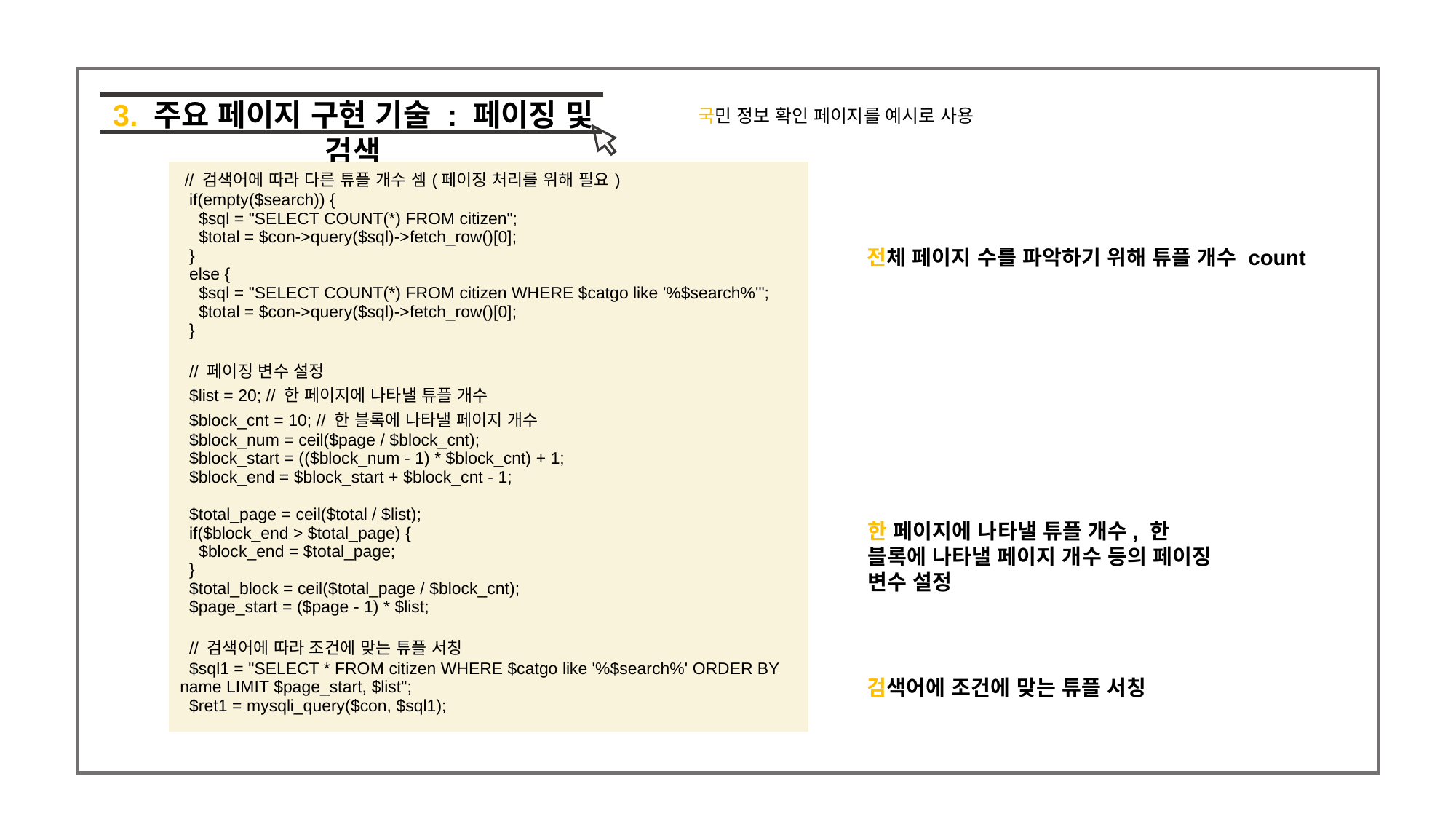

3. 주요 페이지 구현 기술 : 페이징 및 검색
국민 정보 확인 페이지를 예시로 사용

| // 검색어에 따라 다른 튜플 개수 셈(페이징 처리를 위해 필요) if(empty($search)) { $sql = "SELECT COUNT(\*) FROM citizen"; $total = $con->query($sql)->fetch\_row()[0]; } else { $sql = "SELECT COUNT(\*) FROM citizen WHERE $catgo like '%$search%'"; $total = $con->query($sql)->fetch\_row()[0]; } // 페이징 변수 설정 $list = 20; // 한 페이지에 나타낼 튜플 개수 $block\_cnt = 10; // 한 블록에 나타낼 페이지 개수 $block\_num = ceil($page / $block\_cnt); $block\_start = (($block\_num - 1) \* $block\_cnt) + 1; $block\_end = $block\_start + $block\_cnt - 1; $total\_page = ceil($total / $list); if($block\_end > $total\_page) { $block\_end = $total\_page; } $total\_block = ceil($total\_page / $block\_cnt); $page\_start = ($page - 1) \* $list; // 검색어에 따라 조건에 맞는 튜플 서칭 $sql1 = "SELECT \* FROM citizen WHERE $catgo like '%$search%' ORDER BY name LIMIT $page\_start, $list"; $ret1 = mysqli\_query($con, $sql1); |
| --- |
전체 페이지 수를 파악하기 위해 튜플 개수 count
한 페이지에 나타낼 튜플 개수, 한 블록에 나타낼 페이지 개수 등의 페이징 변수 설정
검색어에 조건에 맞는 튜플 서칭